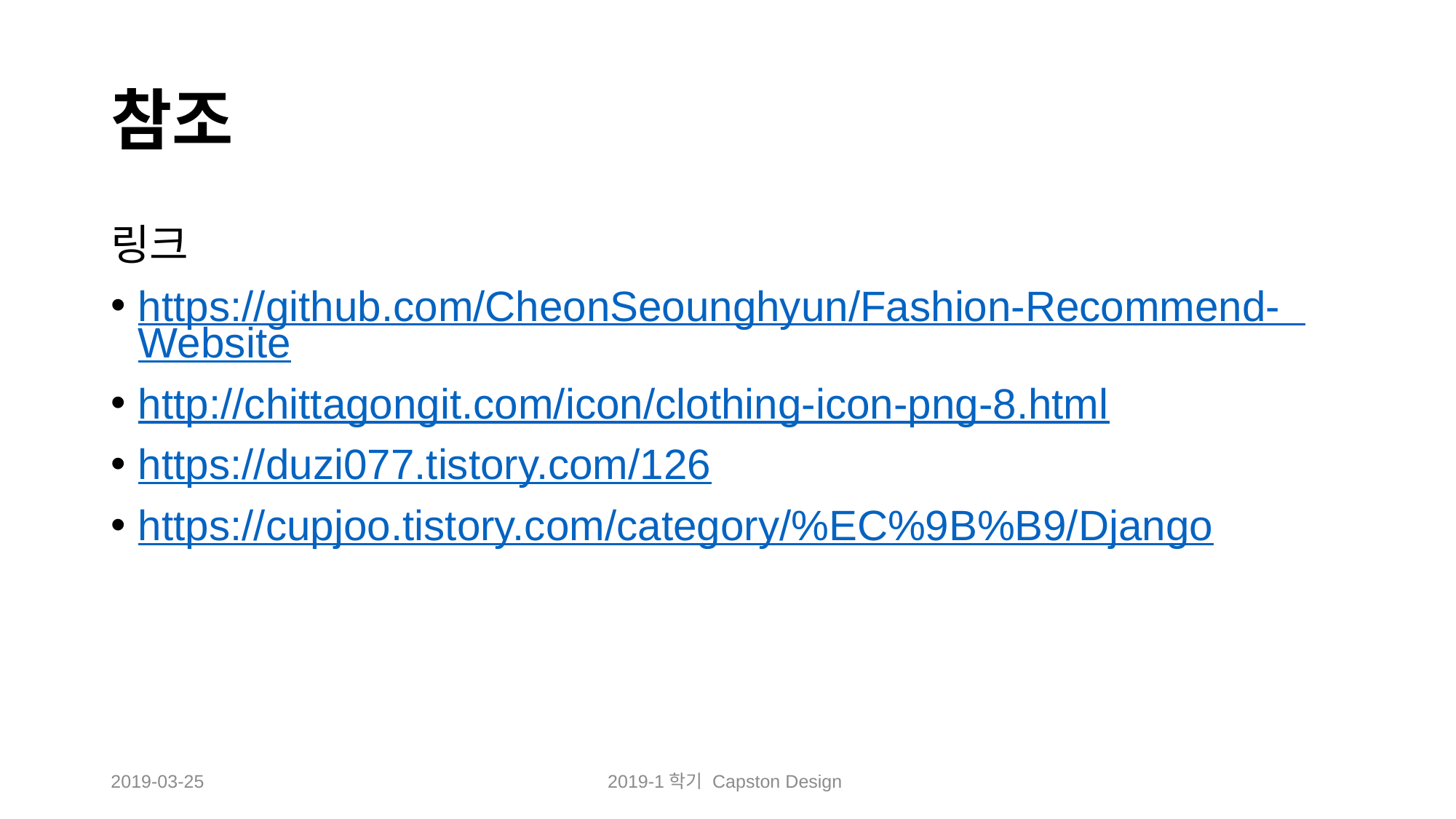

# 참조
링크
https://github.com/CheonSeounghyun/Fashion-Recommend-  Website
http://chittagongit.com/icon/clothing-icon-png-8.html
https://duzi077.tistory.com/126
https://cupjoo.tistory.com/category/%EC%9B%B9/Django

2019-03-25
2019-1학기 Capston Design